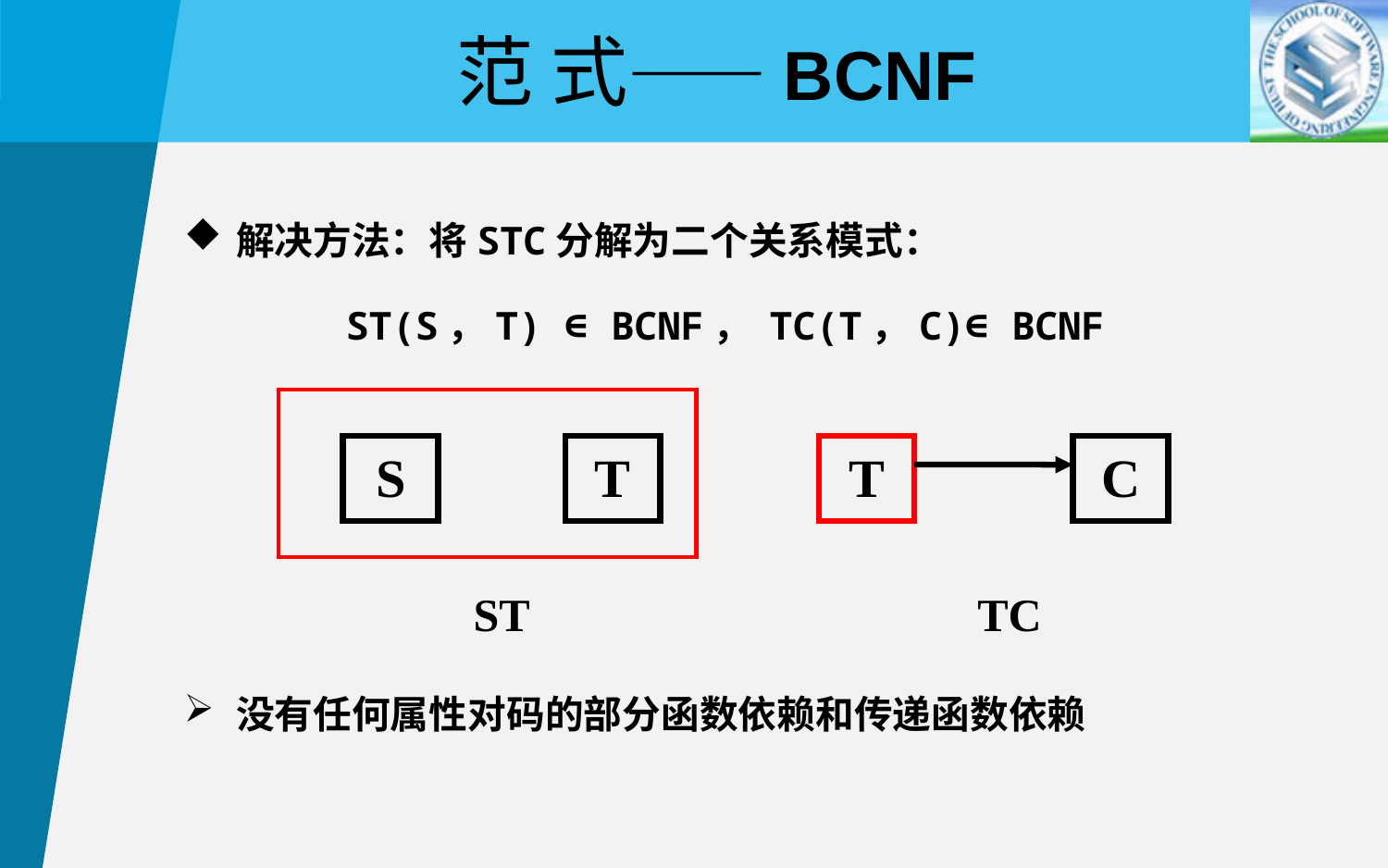

范 式——BCNF
解决方法：将STC分解为二个关系模式：
       ST(S，T) ∈ BCNF， TC(T，C)∈ BCNF

没有任何属性对码的部分函数依赖和传递函数依赖

S
T
T
C

ST
TC